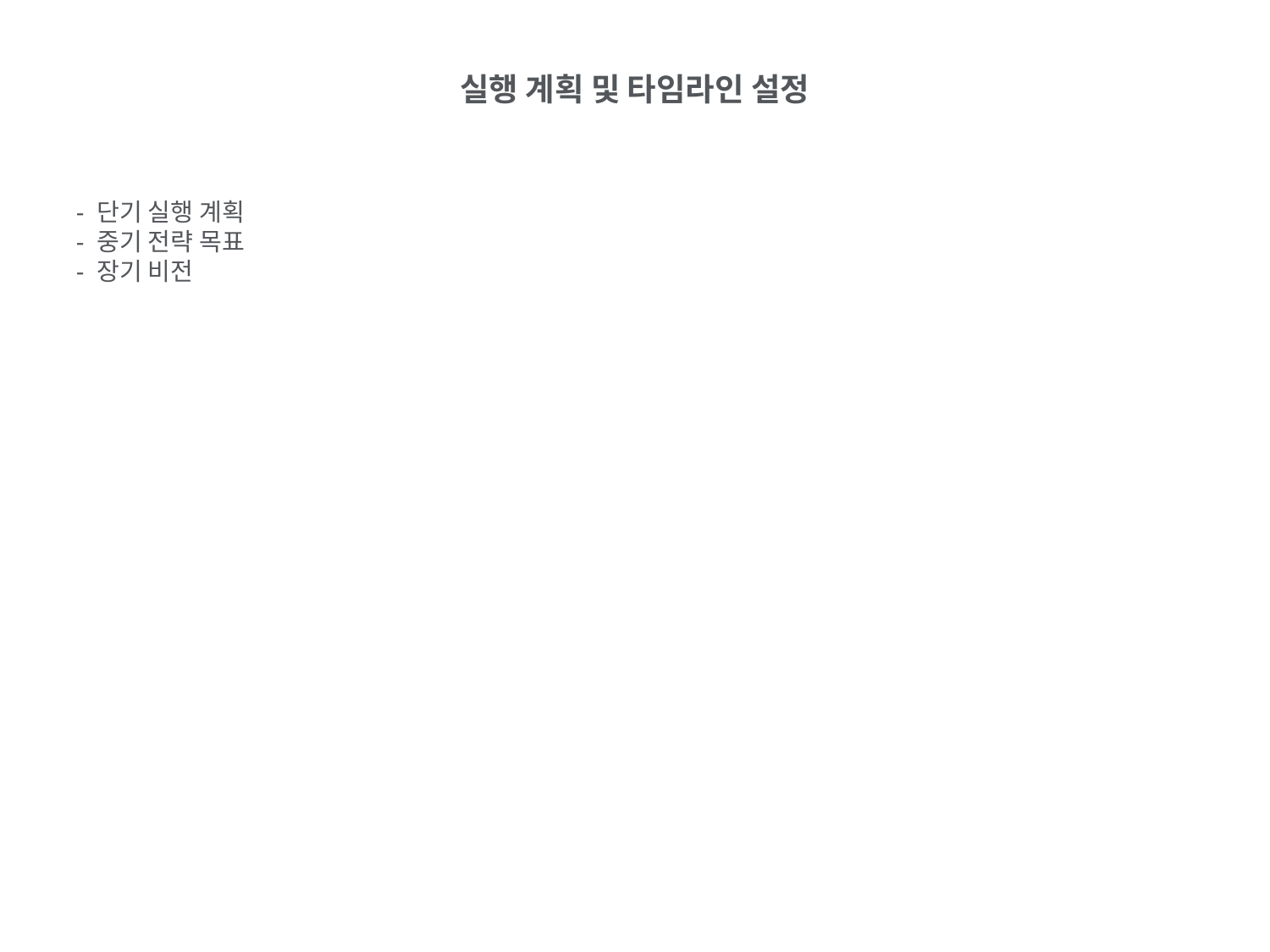

실행 계획 및 타임라인 설정
- 단기 실행 계획
- 중기 전략 목표
- 장기 비전